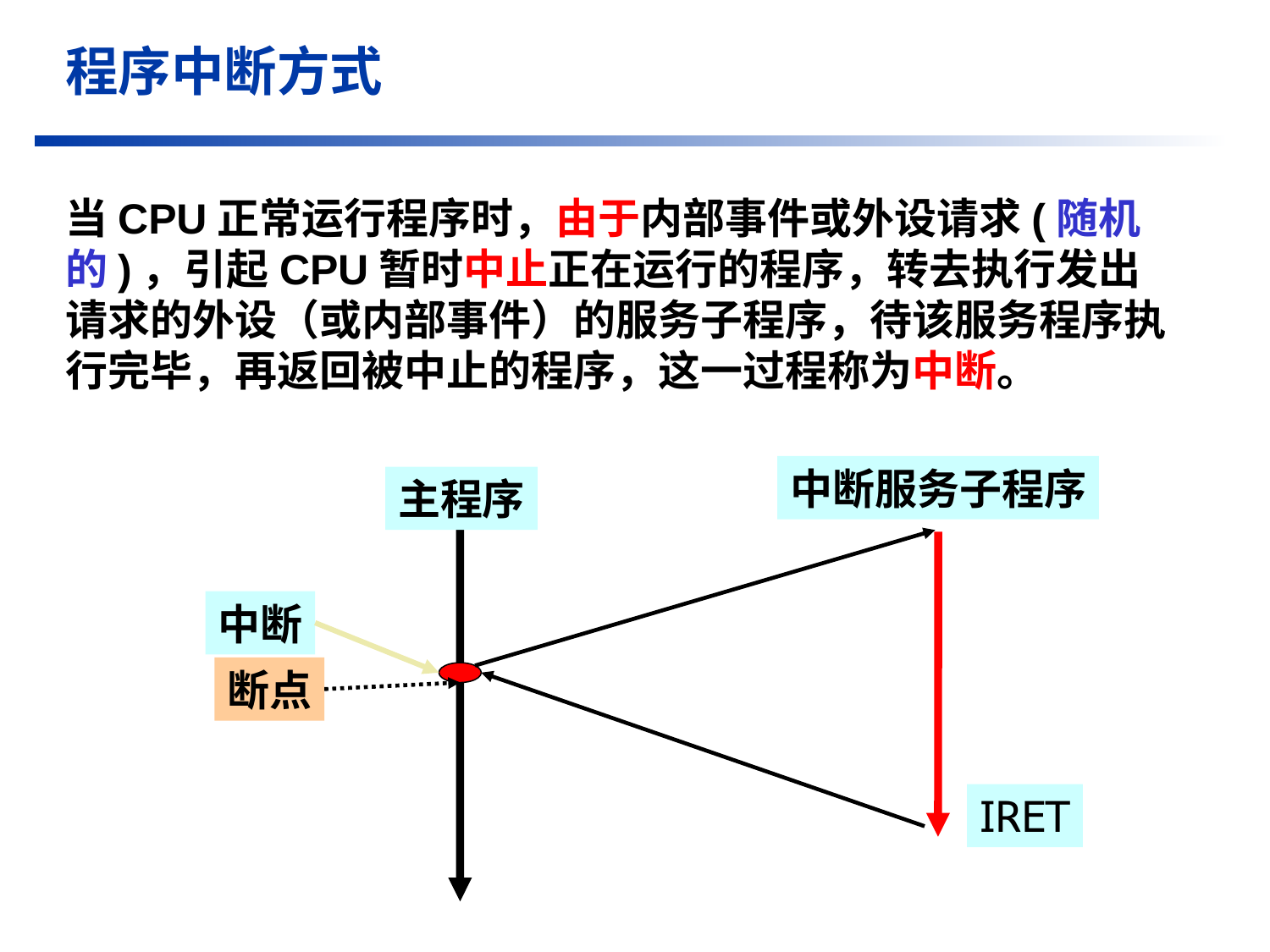

程序中断方式
当CPU正常运行程序时，由于内部事件或外设请求(随机的)，引起CPU暂时中止正在运行的程序，转去执行发出请求的外设（或内部事件）的服务子程序，待该服务程序执行完毕，再返回被中止的程序，这一过程称为中断。
中断服务子程序
主程序

中断
断点

IRET